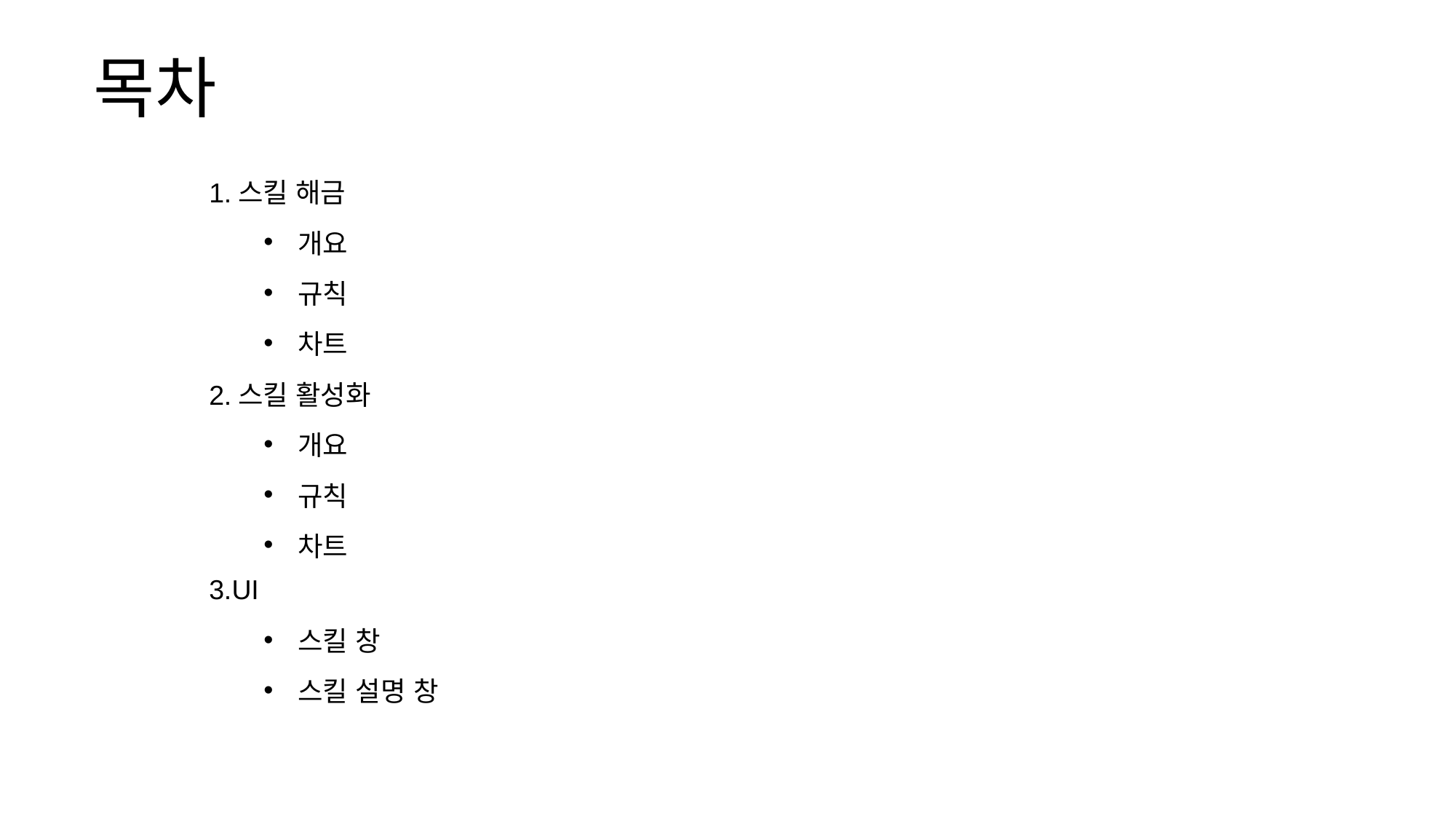

목차
| 1.스킬 해금 |
| --- |
| 개요 |
| 규칙 |
| 차트 |
| 2.스킬 활성화 |
| 개요 |
| 규칙 |
| 차트 |
| 3.UI |
| 스킬 창 |
| 스킬 설명 창 |